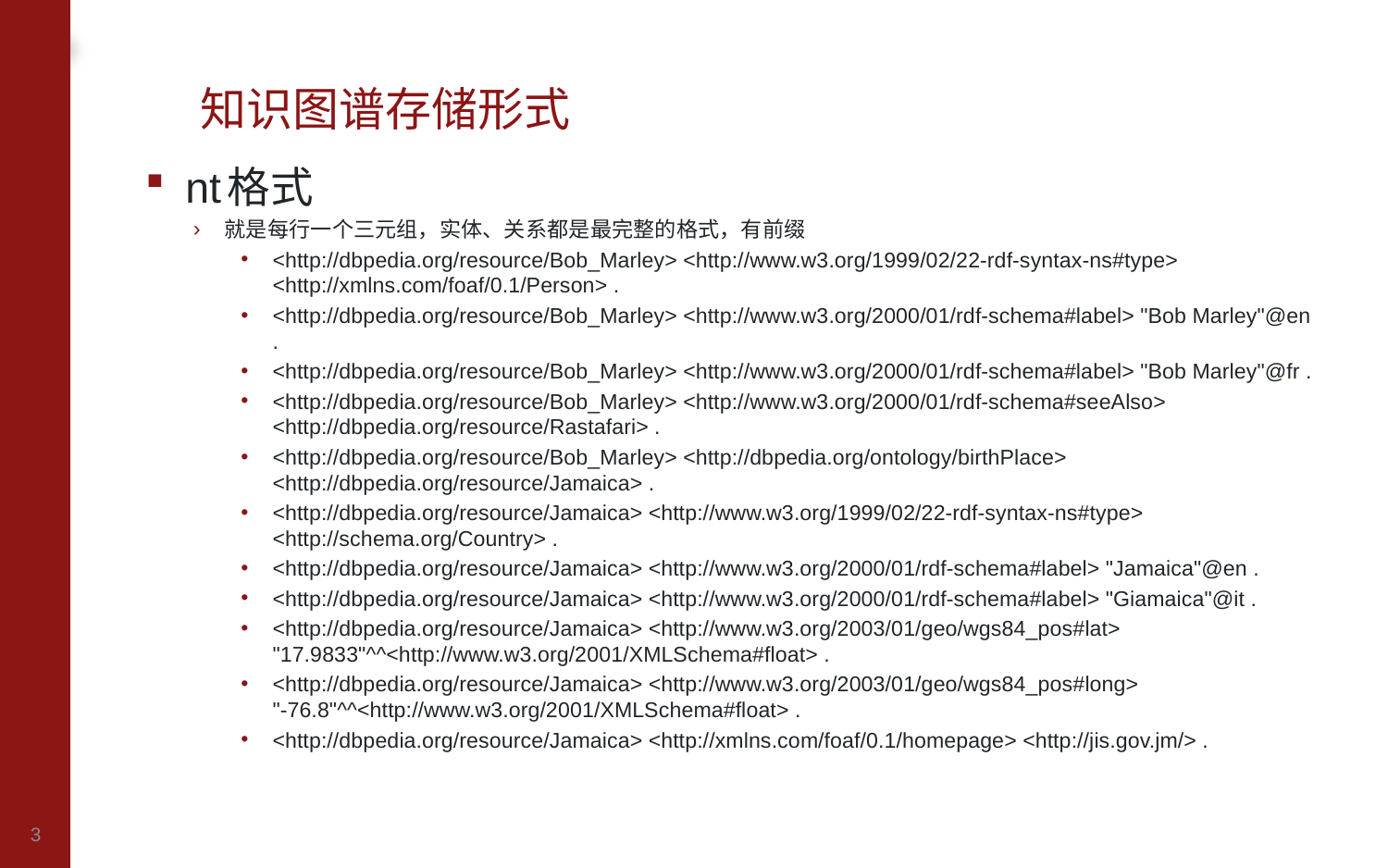

# 知识图谱存储形式
nt格式
就是每行一个三元组，实体、关系都是最完整的格式，有前缀
<http://dbpedia.org/resource/Bob_Marley> <http://www.w3.org/1999/02/22-rdf-syntax-ns#type> <http://xmlns.com/foaf/0.1/Person> .
<http://dbpedia.org/resource/Bob_Marley> <http://www.w3.org/2000/01/rdf-schema#label> "Bob Marley"@en .
<http://dbpedia.org/resource/Bob_Marley> <http://www.w3.org/2000/01/rdf-schema#label> "Bob Marley"@fr .
<http://dbpedia.org/resource/Bob_Marley> <http://www.w3.org/2000/01/rdf-schema#seeAlso> <http://dbpedia.org/resource/Rastafari> .
<http://dbpedia.org/resource/Bob_Marley> <http://dbpedia.org/ontology/birthPlace> <http://dbpedia.org/resource/Jamaica> .
<http://dbpedia.org/resource/Jamaica> <http://www.w3.org/1999/02/22-rdf-syntax-ns#type> <http://schema.org/Country> .
<http://dbpedia.org/resource/Jamaica> <http://www.w3.org/2000/01/rdf-schema#label> "Jamaica"@en .
<http://dbpedia.org/resource/Jamaica> <http://www.w3.org/2000/01/rdf-schema#label> "Giamaica"@it .
<http://dbpedia.org/resource/Jamaica> <http://www.w3.org/2003/01/geo/wgs84_pos#lat> "17.9833"^^<http://www.w3.org/2001/XMLSchema#float> .
<http://dbpedia.org/resource/Jamaica> <http://www.w3.org/2003/01/geo/wgs84_pos#long> "-76.8"^^<http://www.w3.org/2001/XMLSchema#float> .
<http://dbpedia.org/resource/Jamaica> <http://xmlns.com/foaf/0.1/homepage> <http://jis.gov.jm/> .
3